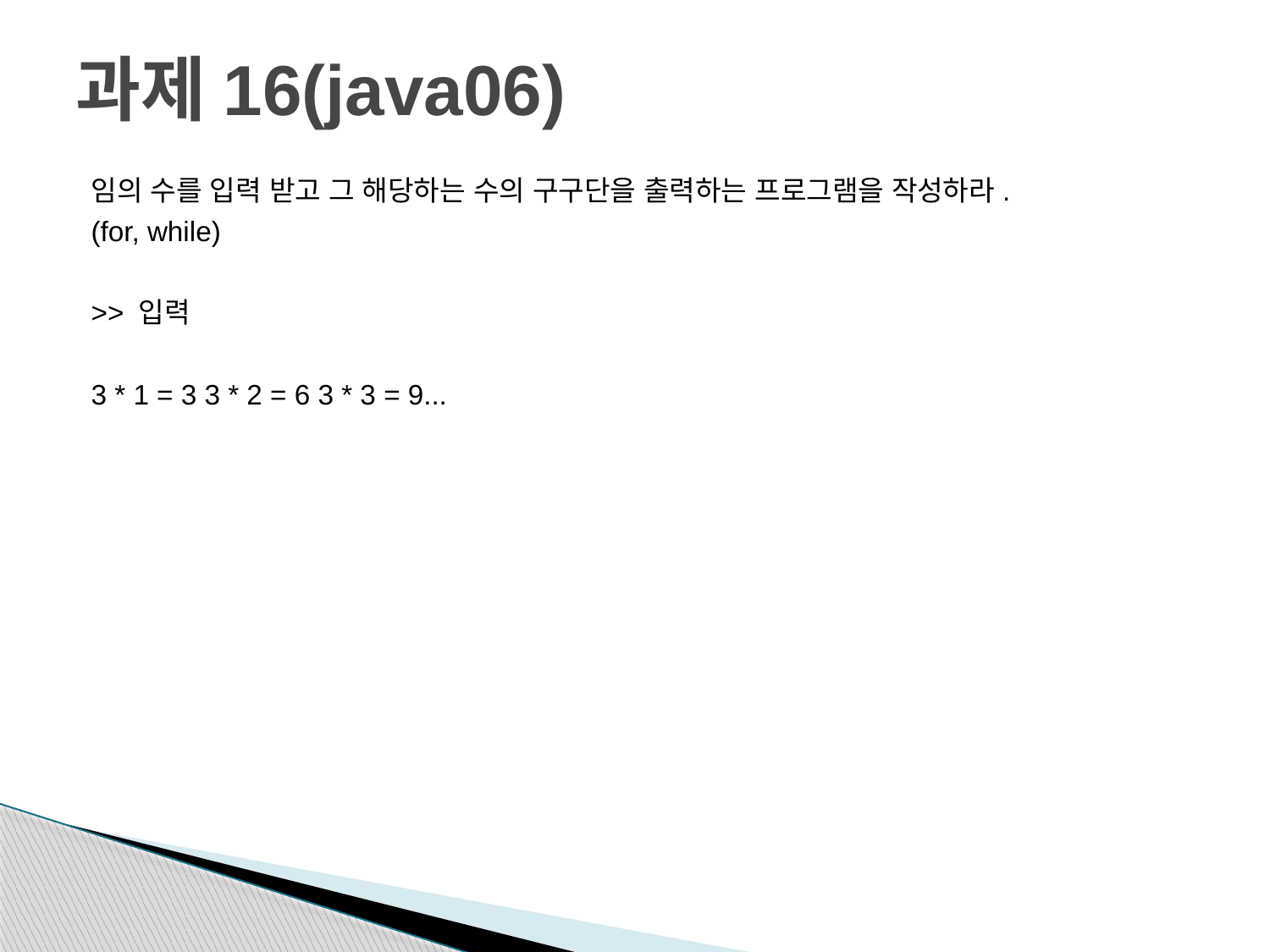

# 과제16(java06)
임의 수를 입력 받고 그 해당하는 수의 구구단을 출력하는 프로그램을 작성하라.
(for, while)

>> 입력

3 * 1 = 3 3 * 2 = 6 3 * 3 = 9...